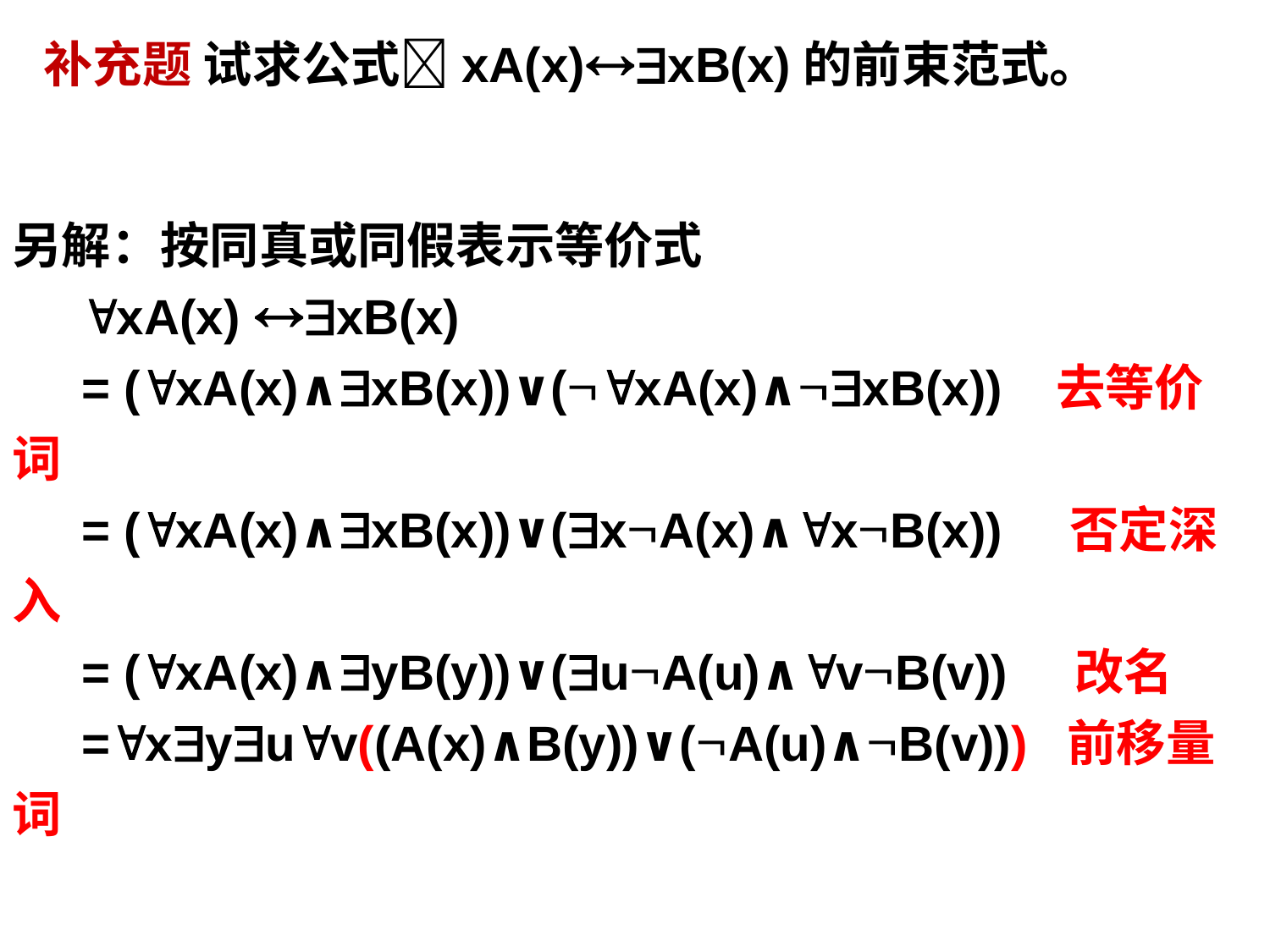

# 补充题 试求公式∀xA(x)↔∃xB(x)的前束范式。
另解：按同真或同假表示等价式
     ∀xA(x) ↔∃xB(x)
     = (∀xA(x)∧∃xB(x))∨(¬∀xA(x)∧¬∃xB(x))   去等价词
     = (∀xA(x)∧∃xB(x))∨(∃x¬A(x)∧∀x¬B(x))    否定深入
     = (∀xA(x)∧∃yB(y))∨(∃u¬A(u)∧∀v¬B(v))    改名
     =∀x∃y∃u∀v((A(x)∧B(y))∨(¬A(u)∧¬B(v)))  前移量词